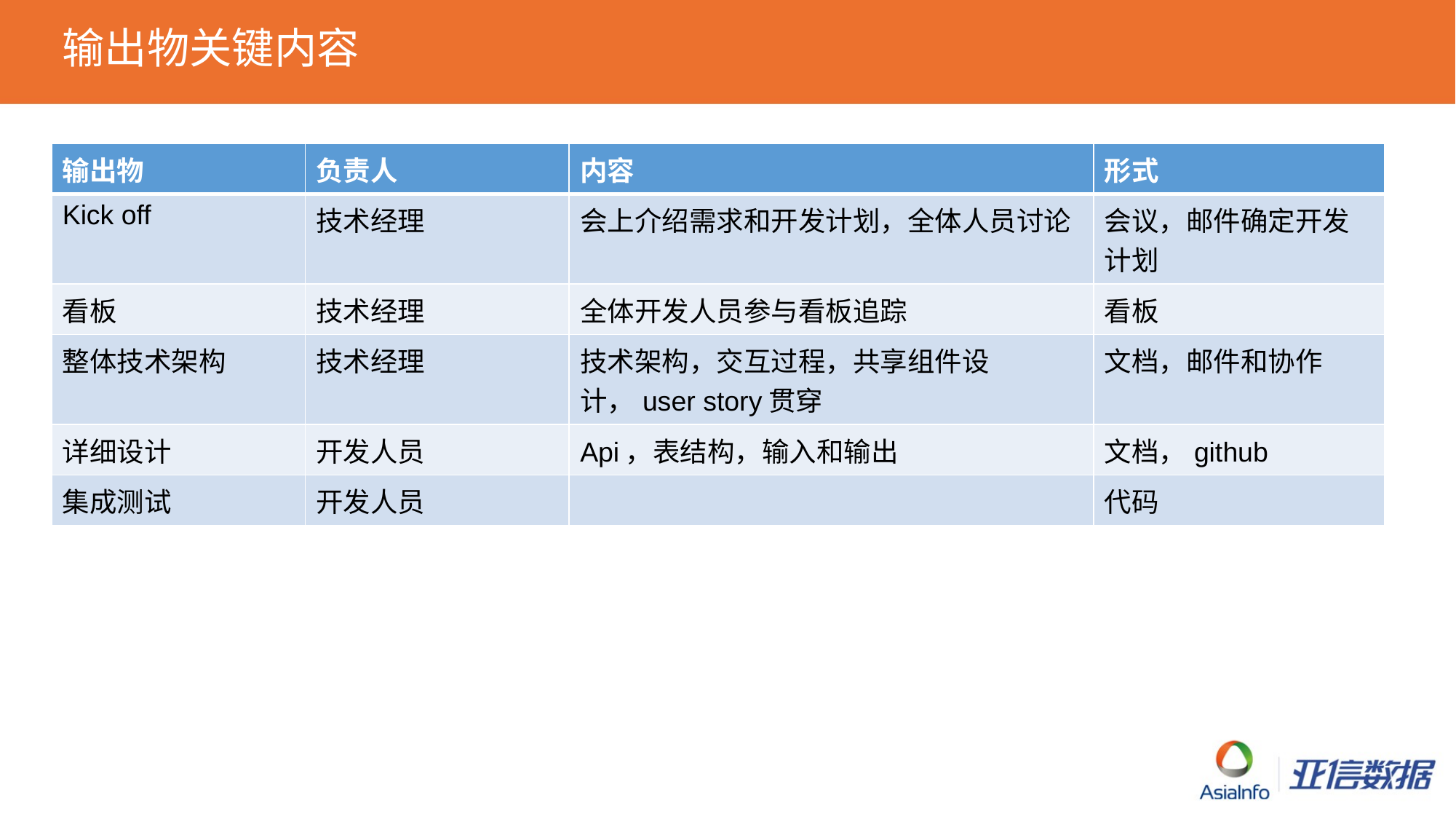

# 输出物关键内容
| 输出物 | 负责人 | 内容 | 形式 |
| --- | --- | --- | --- |
| Kick off | 技术经理 | 会上介绍需求和开发计划，全体人员讨论 | 会议，邮件确定开发计划 |
| 看板 | 技术经理 | 全体开发人员参与看板追踪 | 看板 |
| 整体技术架构 | 技术经理 | 技术架构，交互过程，共享组件设计，user story贯穿 | 文档，邮件和协作 |
| 详细设计 | 开发人员 | Api，表结构，输入和输出 | 文档，github |
| 集成测试 | 开发人员 |  | 代码 |